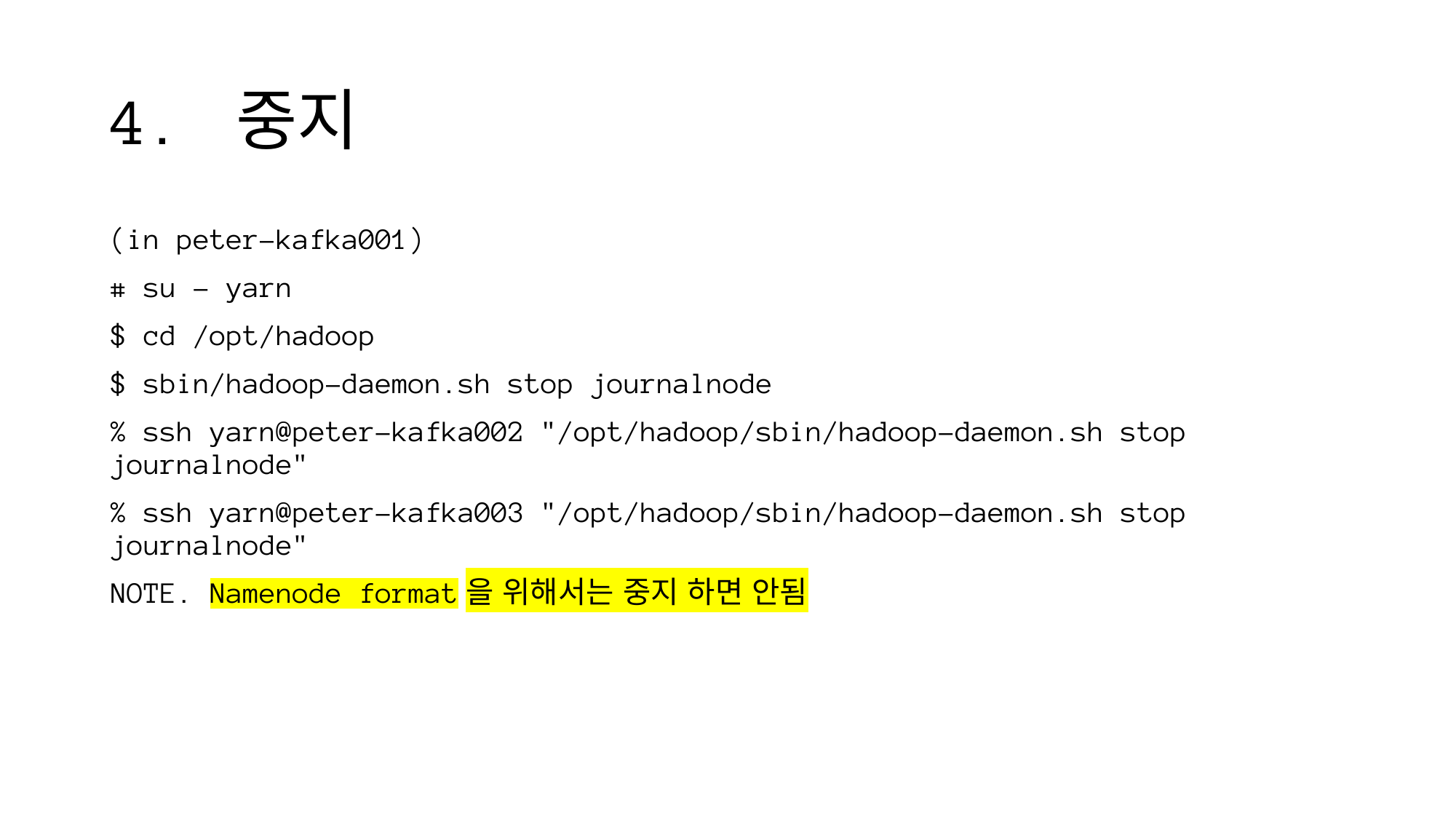

# 4. 중지
(in peter-kafka001)
# su - yarn
$ cd /opt/hadoop
$ sbin/hadoop-daemon.sh stop journalnode
% ssh yarn@peter-kafka002 "/opt/hadoop/sbin/hadoop-daemon.sh stop journalnode"
% ssh yarn@peter-kafka003 "/opt/hadoop/sbin/hadoop-daemon.sh stop journalnode"
NOTE. Namenode format을 위해서는 중지 하면 안됨